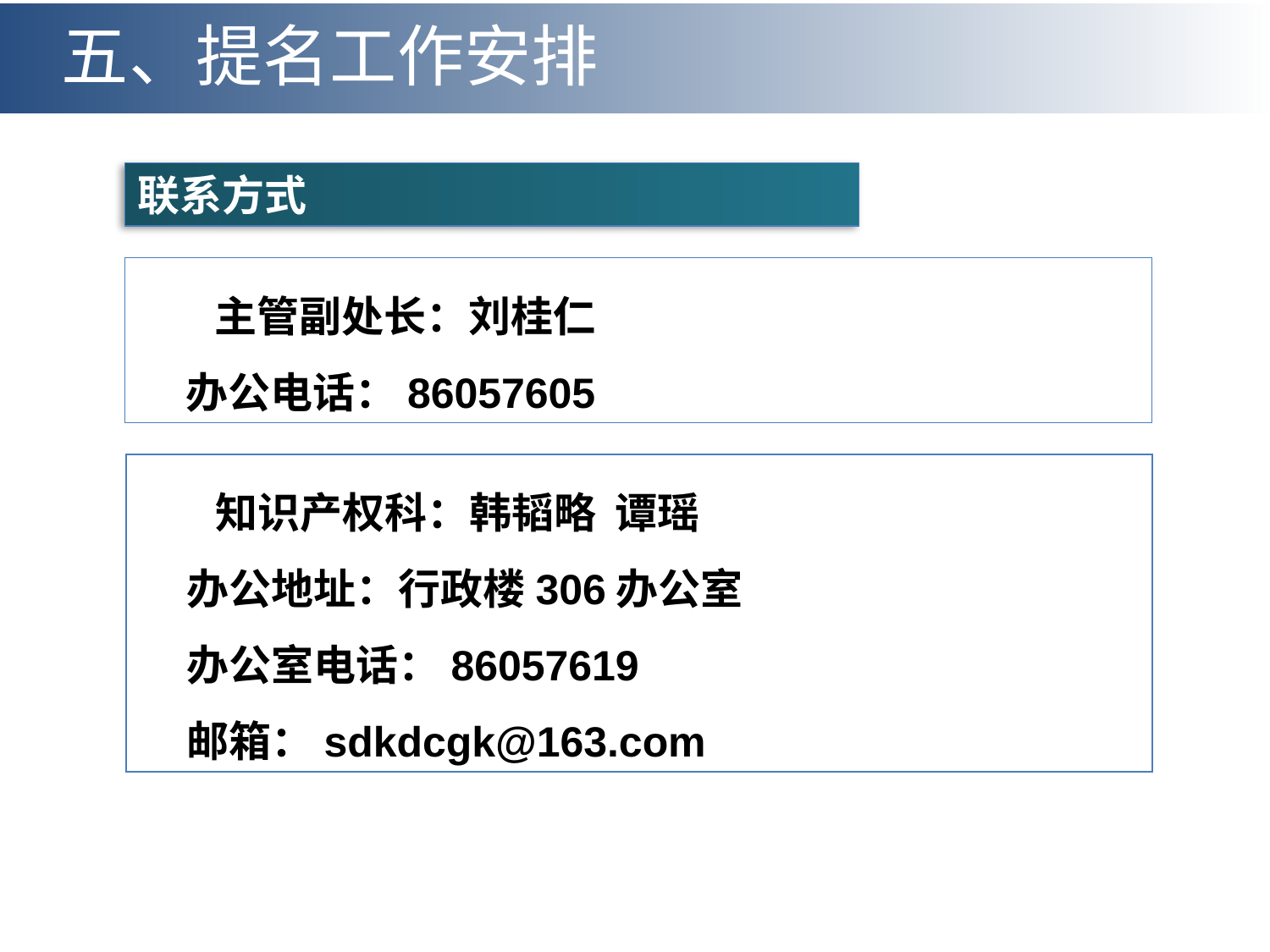

五、提名工作安排

联系方式
       主管副处长：刘桂仁
    办公电话：86057605
       知识产权科：韩韬略  谭瑶
    办公地址：行政楼306办公室
    办公室电话：86057619
    邮箱：sdkdcgk@163.com